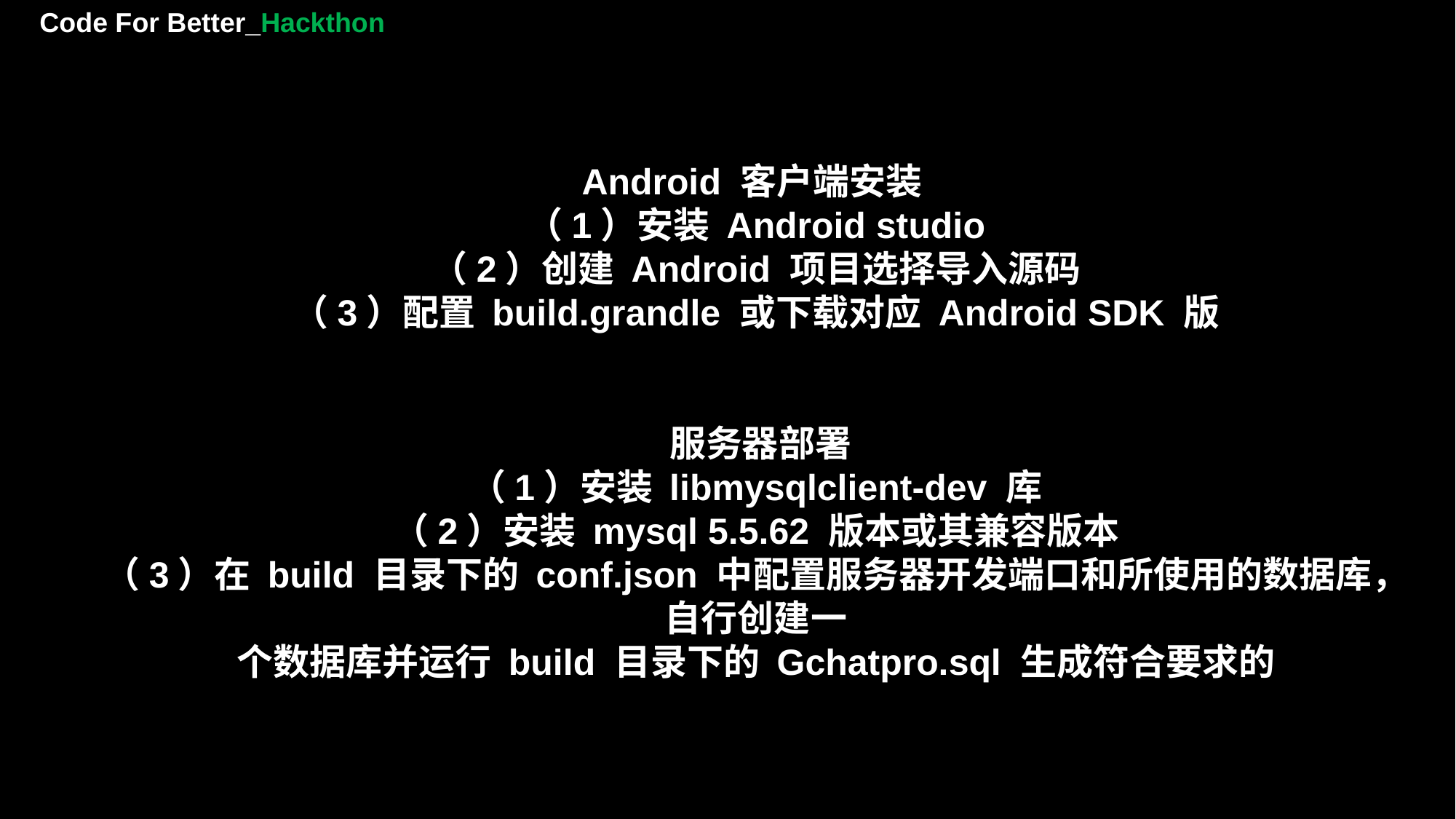

Code For Better_Hackthon
Android 客户端安装
（1）安装 Android studio
（2）创建 Android 项目选择导入源码
（3）配置 build.grandle 或下载对应 Android SDK 版

 服务器部署
（1）安装 libmysqlclient-dev 库
（2）安装 mysql 5.5.62 版本或其兼容版本
（3）在 build 目录下的 conf.json 中配置服务器开发端口和所使用的数据库，自行创建一
个数据库并运行 build 目录下的 Gchatpro.sql 生成符合要求的